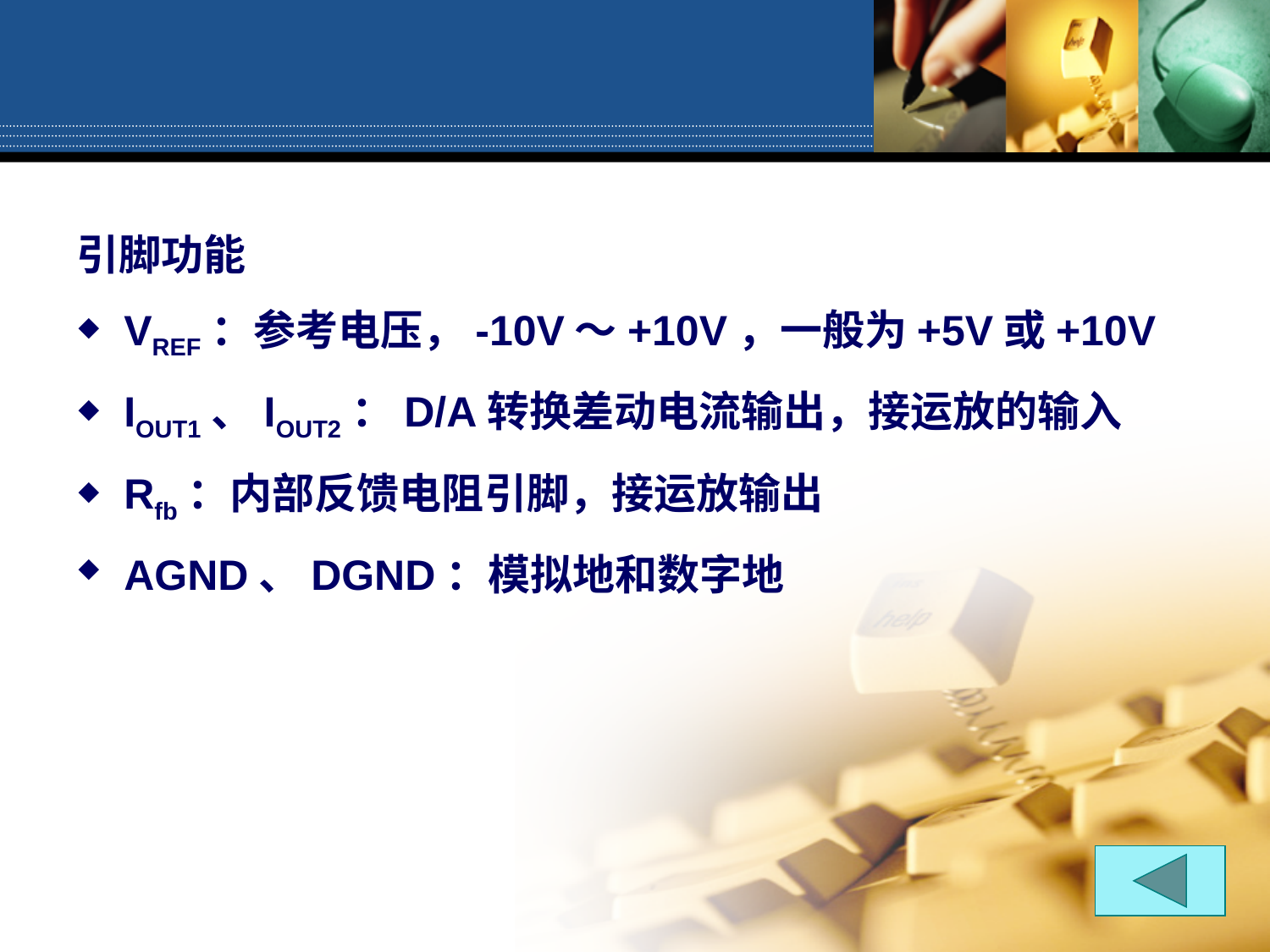

引脚功能
VREF：参考电压，-10V～+10V，一般为+5V或+10V
IOUT1、IOUT2：D/A转换差动电流输出，接运放的输入
Rfb：内部反馈电阻引脚，接运放输出
AGND、DGND：模拟地和数字地